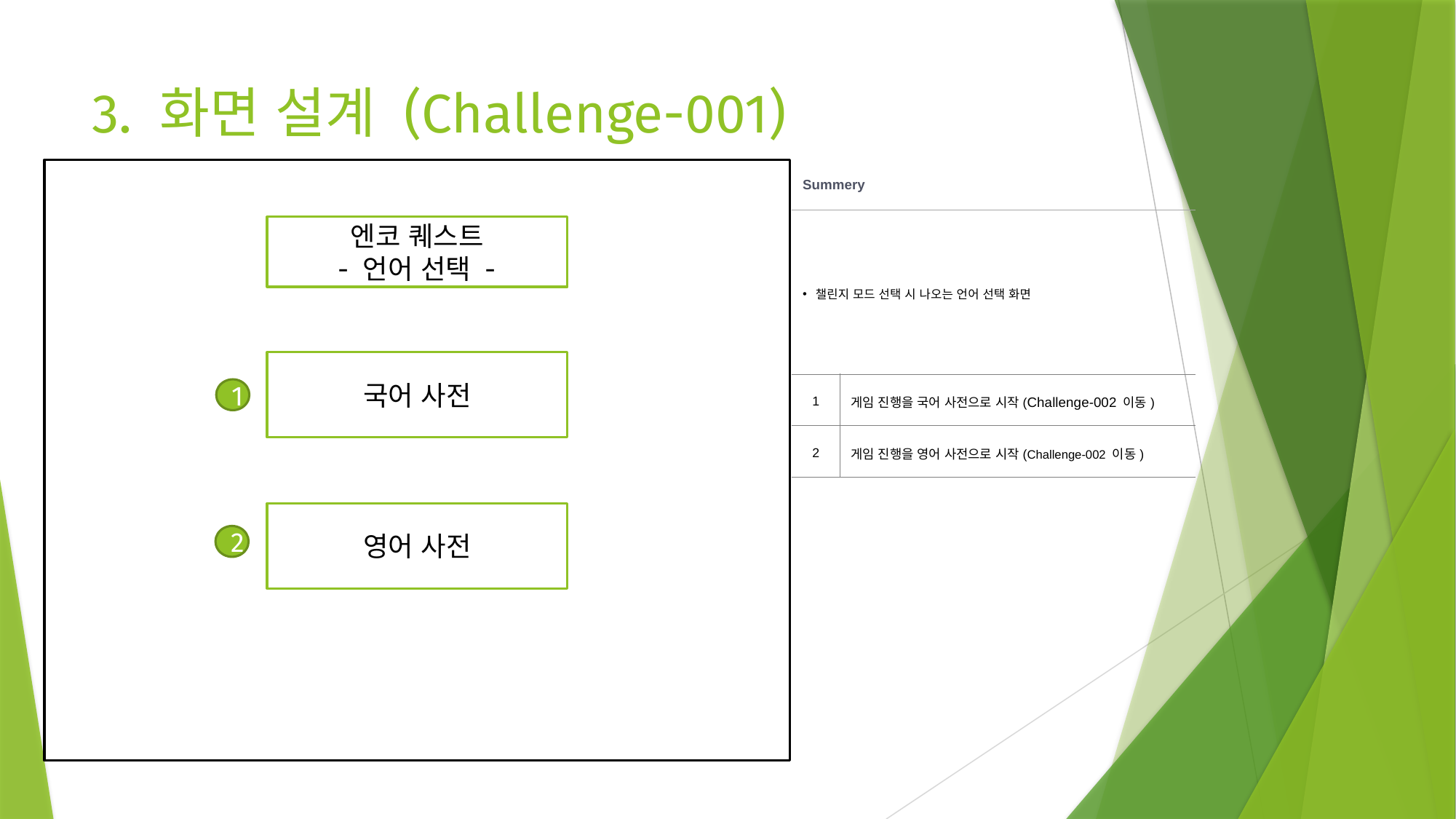

# 3. 화면 설계 (Challenge-001)

| Summery |  |
| --- | --- |
| 챌린지 모드 선택 시 나오는 언어 선택 화면 |  |
| 1 | 게임 진행을 국어 사전으로 시작(Challenge-002 이동) |
| 2 | 게임 진행을 영어 사전으로 시작(Challenge-002 이동) |
엔코 퀘스트
- 언어 선택 -
국어 사전
1
영어 사전
2